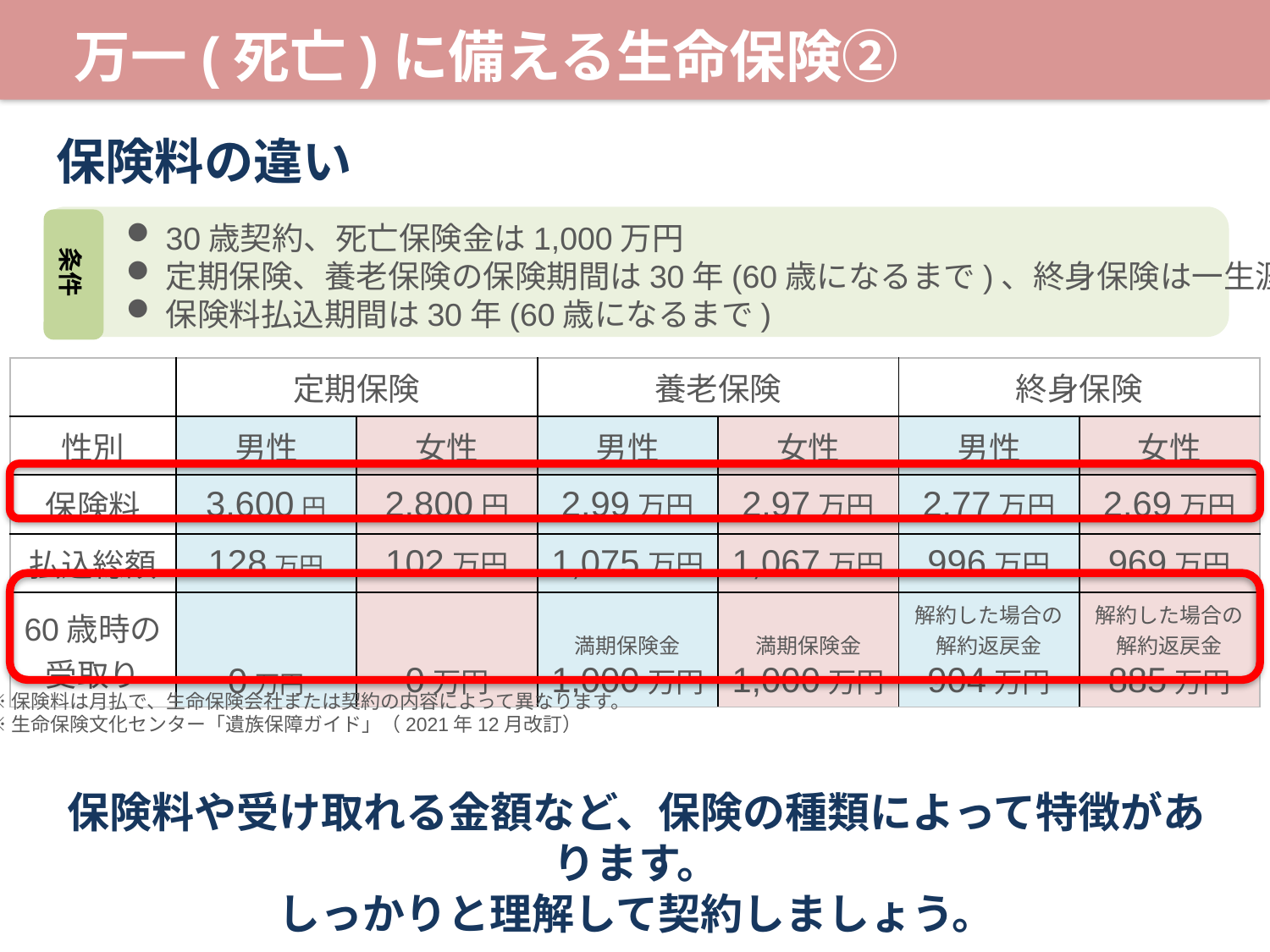

万一(死亡)に備える生命保険②
保険料の違い
30歳契約、死亡保険金は1,000万円
定期保険、養老保険の保険期間は30年(60歳になるまで)、終身保険は一生涯
保険料払込期間は30年(60歳になるまで)
条件
|  | 定期保険 |  | 養老保険 |  | 終身保険 |  |
| --- | --- | --- | --- | --- | --- | --- |
| 性別 | 男性 | 女性 | 男性 | 女性 | 男性 | 女性 |
| 保険料 | 3,600円 | 2,800円 | 2.99万円 | 2.97万円 | 2.77万円 | 2.69万円 |
| 払込総額 | 128万円 | 102万円 | 1,075万円 | 1,067万円 | 996万円 | 969万円 |
| 60歳時の受取り | 0万円 | 0万円 | 満期保険金 1,000万円 | 満期保険金 1,000万円 | 解約した場合の 解約返戻金 904万円 | 解約した場合の 解約返戻金 885万円 |

※保険料は月払で、生命保険会社または契約の内容によって異なります。
※生命保険文化センター「遺族保障ガイド」（2021年12月改訂）
保険料や受け取れる金額など、保険の種類によって特徴があります。
しっかりと理解して契約しましょう。